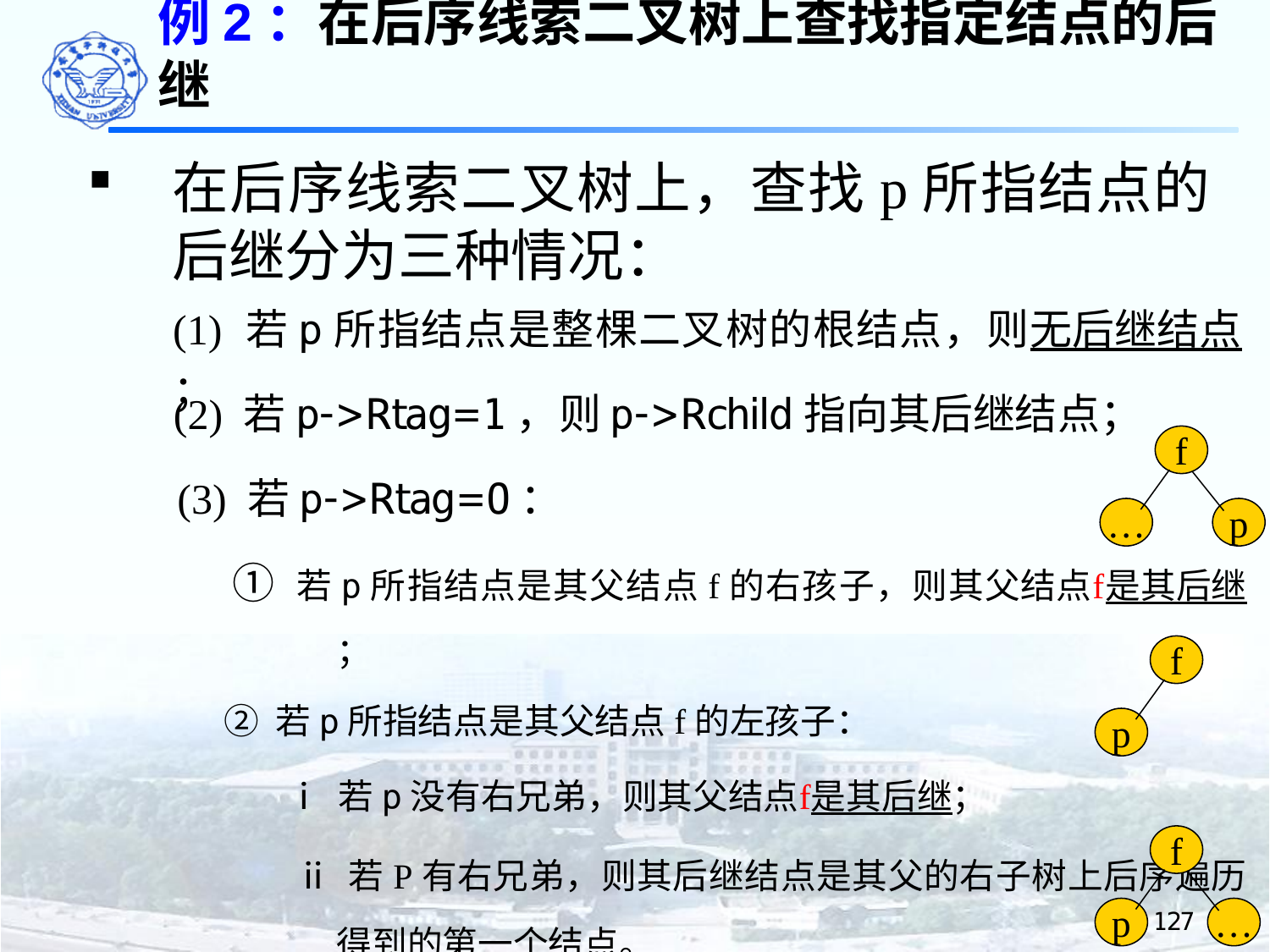

例2：在后序线索二叉树上查找指定结点的后继
在后序线索二叉树上，查找p所指结点的后继分为三种情况：
(1) 若p所指结点是整棵二叉树的根结点，则无后继结点；
 (2) 若p->Rtag=1，则p->Rchild指向其后继结点；
f
(3) 若p->Rtag=0：
     ① 若p所指结点是其父结点f的右孩子，则其父结点f是其后继；
      ② 若p所指结点是其父结点f的左孩子：
              ⅰ 若p没有右兄弟，则其父结点f是其后继；
              ⅱ 若P有右兄弟，则其后继结点是其父的右子树上后序遍历得到的第一个结点。

…
p
f

p
f

127
p
…